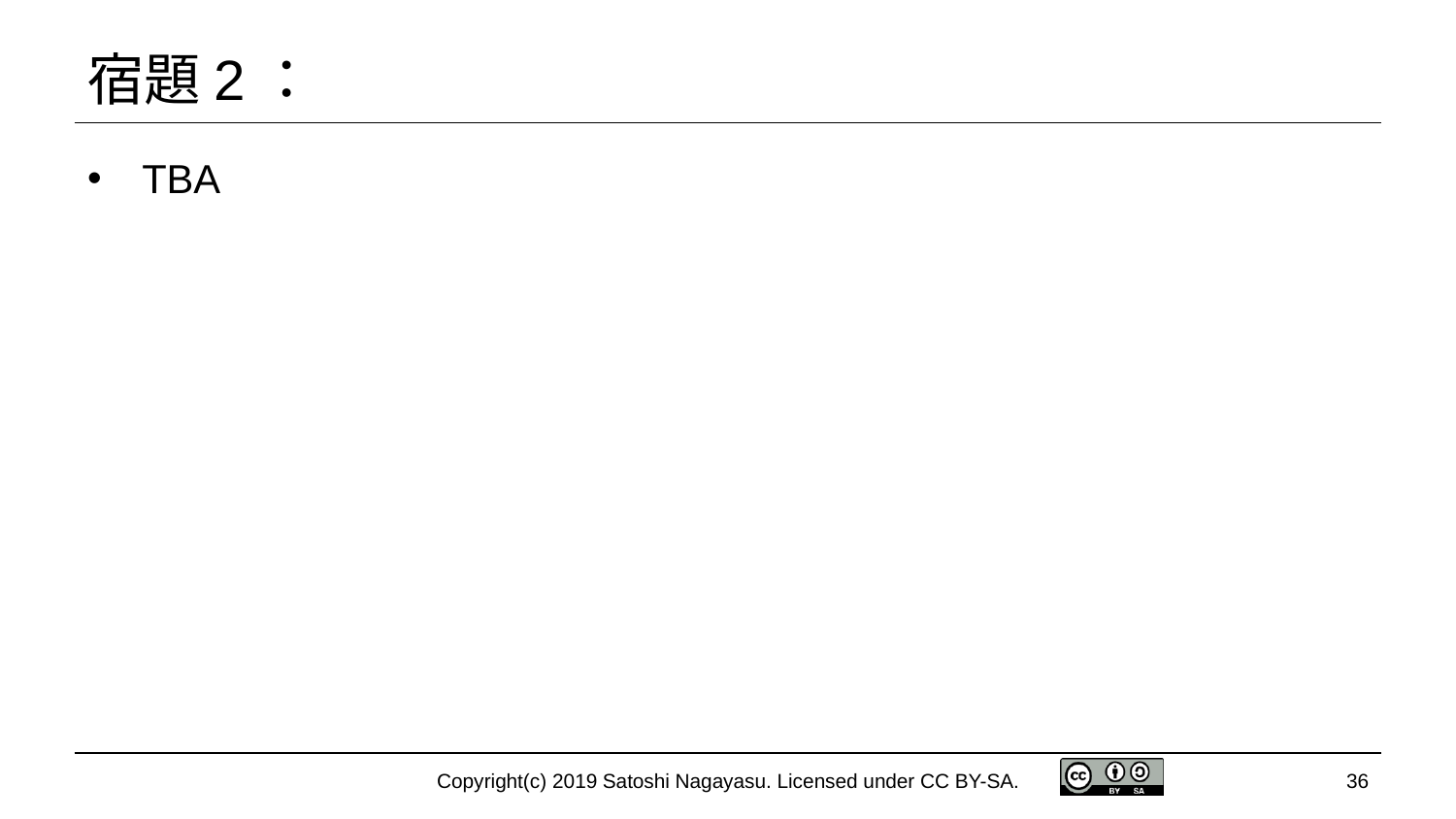

# 宿題2：
TBA

Copyright(c) 2019 Satoshi Nagayasu. Licensed under CC BY-SA.
36